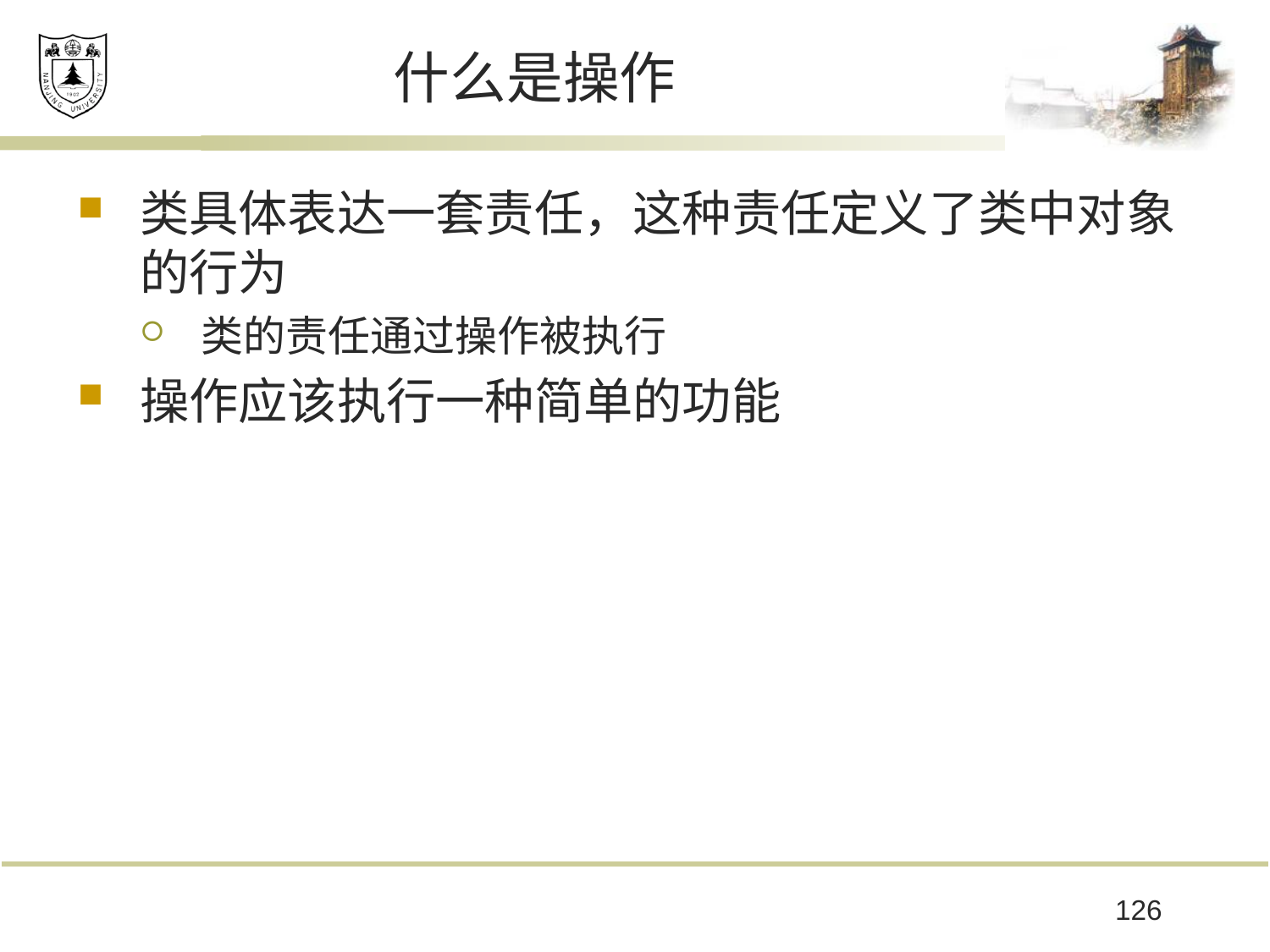

# 什么是操作
类具体表达一套责任，这种责任定义了类中对象的行为
类的责任通过操作被执行
操作应该执行一种简单的功能
126